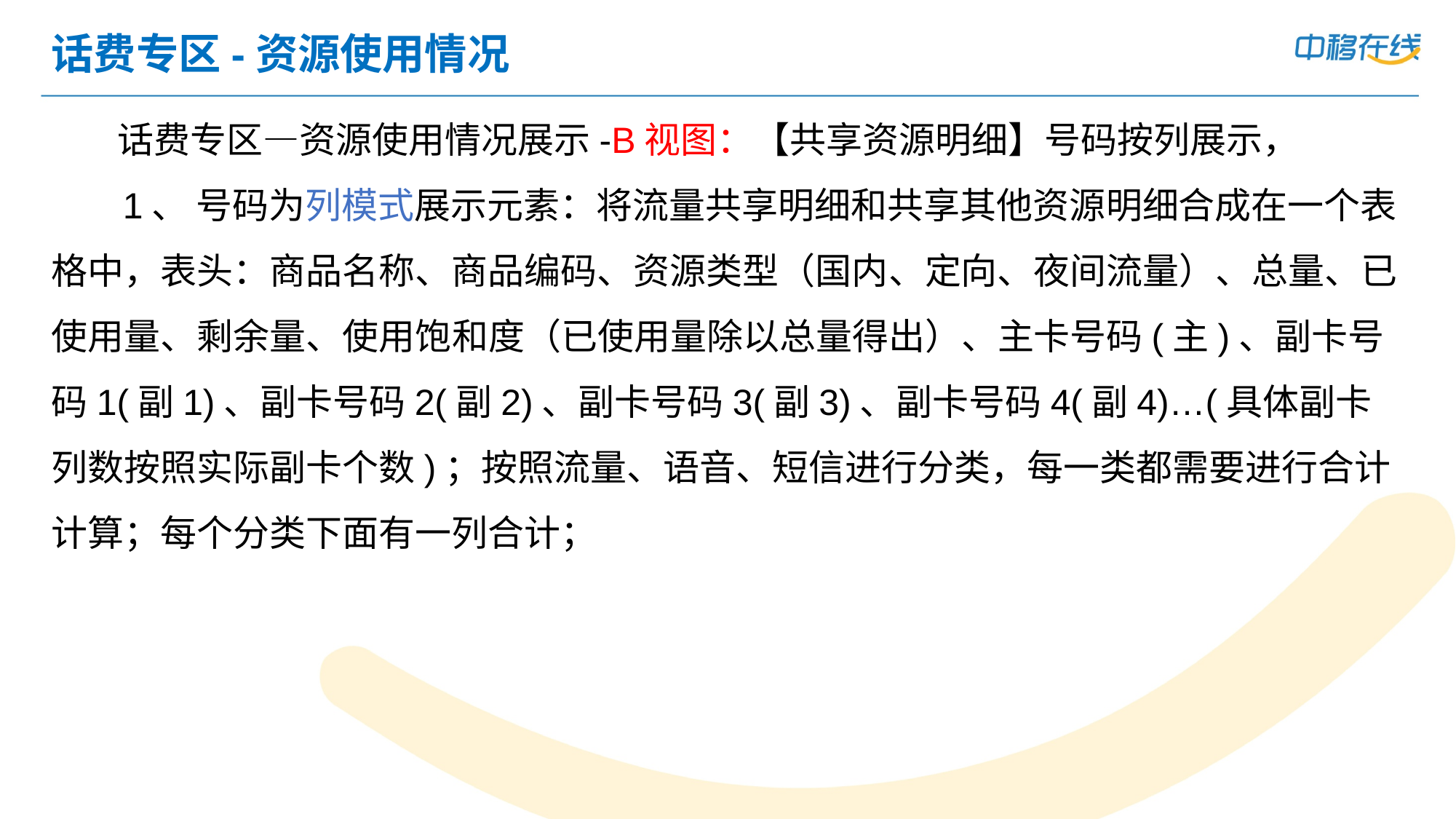

# 话费专区-资源使用情况
       话费专区—资源使用情况展示-B视图：【共享资源明细】号码按列展示，
       1、 号码为列模式展示元素：将流量共享明细和共享其他资源明细合成在一个表格中，表头：商品名称、商品编码、资源类型（国内、定向、夜间流量）、总量、已使用量、剩余量、使用饱和度（已使用量除以总量得出）、主卡号码(主)、副卡号码1(副1)、副卡号码2(副2)、副卡号码3(副3)、副卡号码4(副4)…(具体副卡列数按照实际副卡个数)；按照流量、语音、短信进行分类，每一类都需要进行合计计算；每个分类下面有一列合计；